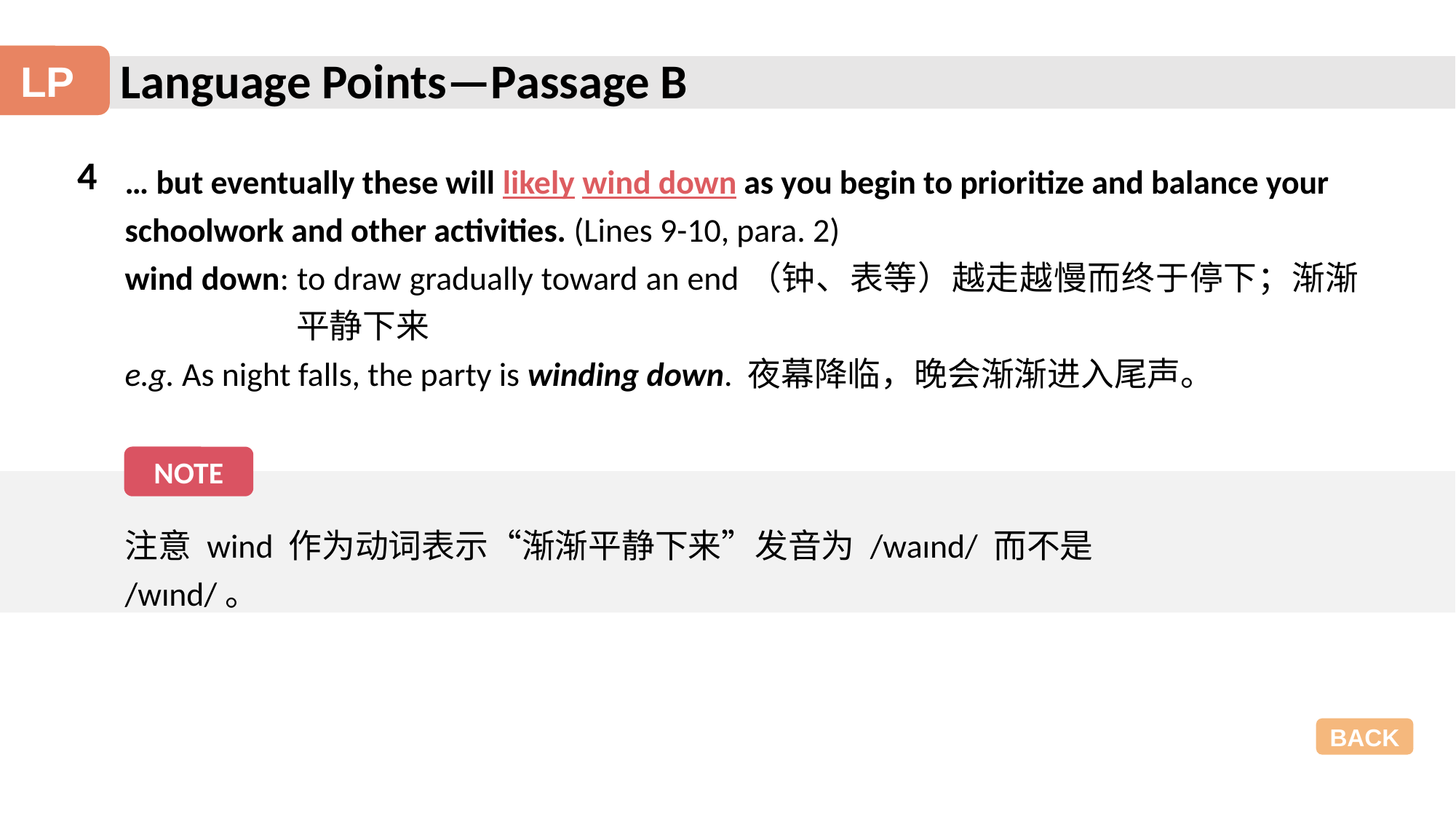

Language Points—Passage B
LP

4
… but eventually these will likely wind down as you begin to prioritize and balance your
schoolwork and other activities. (Lines 9-10, para. 2)
wind down: to draw gradually toward an end（钟、表等）越走越慢而终于停下；渐渐平静下来
e.g. As night falls, the party is winding down. 夜幕降临，晚会渐渐进入尾声。
NOTE

注意 wind 作为动词表示“渐渐平静下来”发音为 /waɪnd/ 而不是 /wɪnd/。
BACK